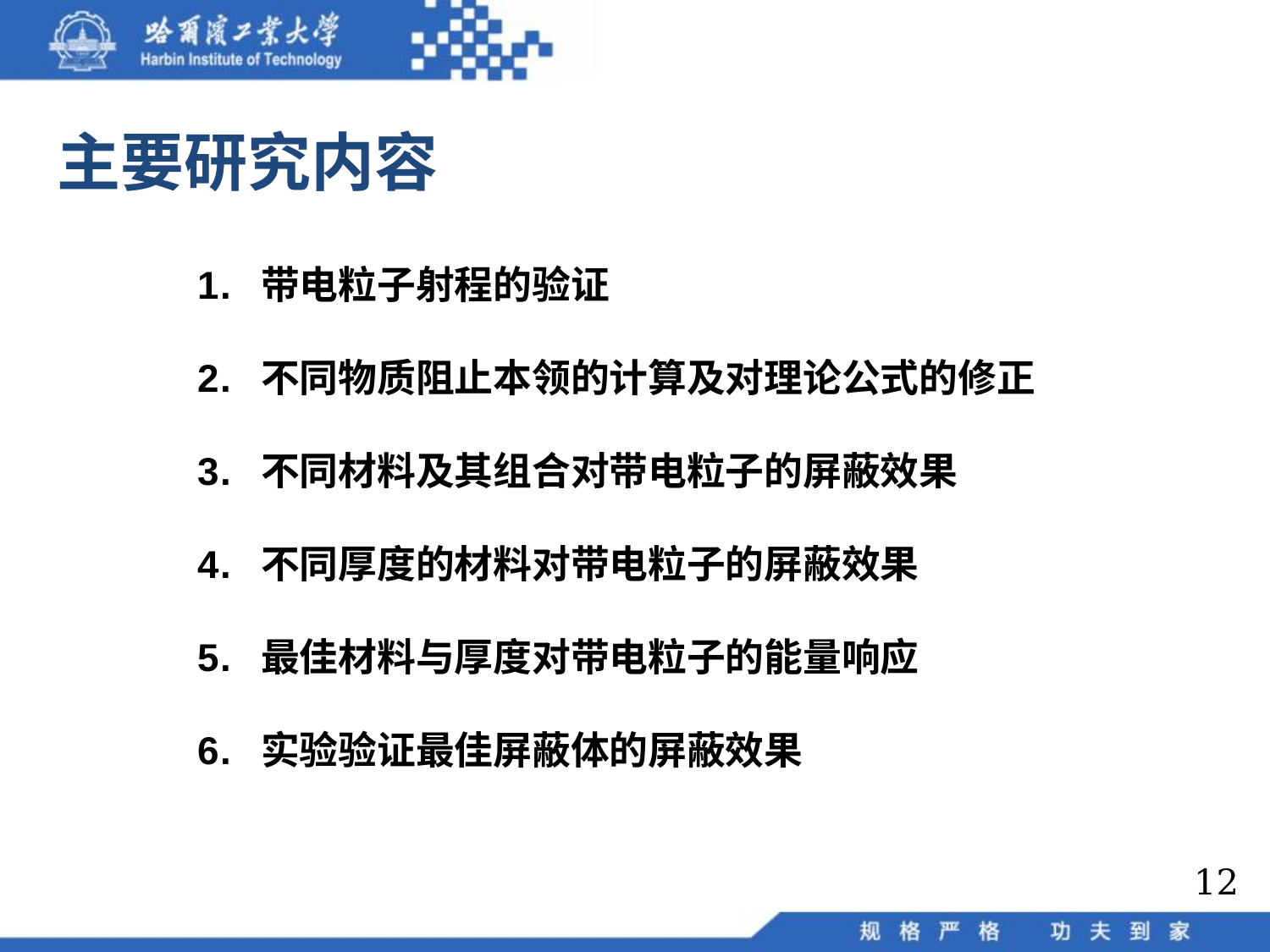

主要研究内容
带电粒子射程的验证

不同物质阻止本领的计算及对理论公式的修正

不同材料及其组合对带电粒子的屏蔽效果

不同厚度的材料对带电粒子的屏蔽效果

最佳材料与厚度对带电粒子的能量响应

实验验证最佳屏蔽体的屏蔽效果

12